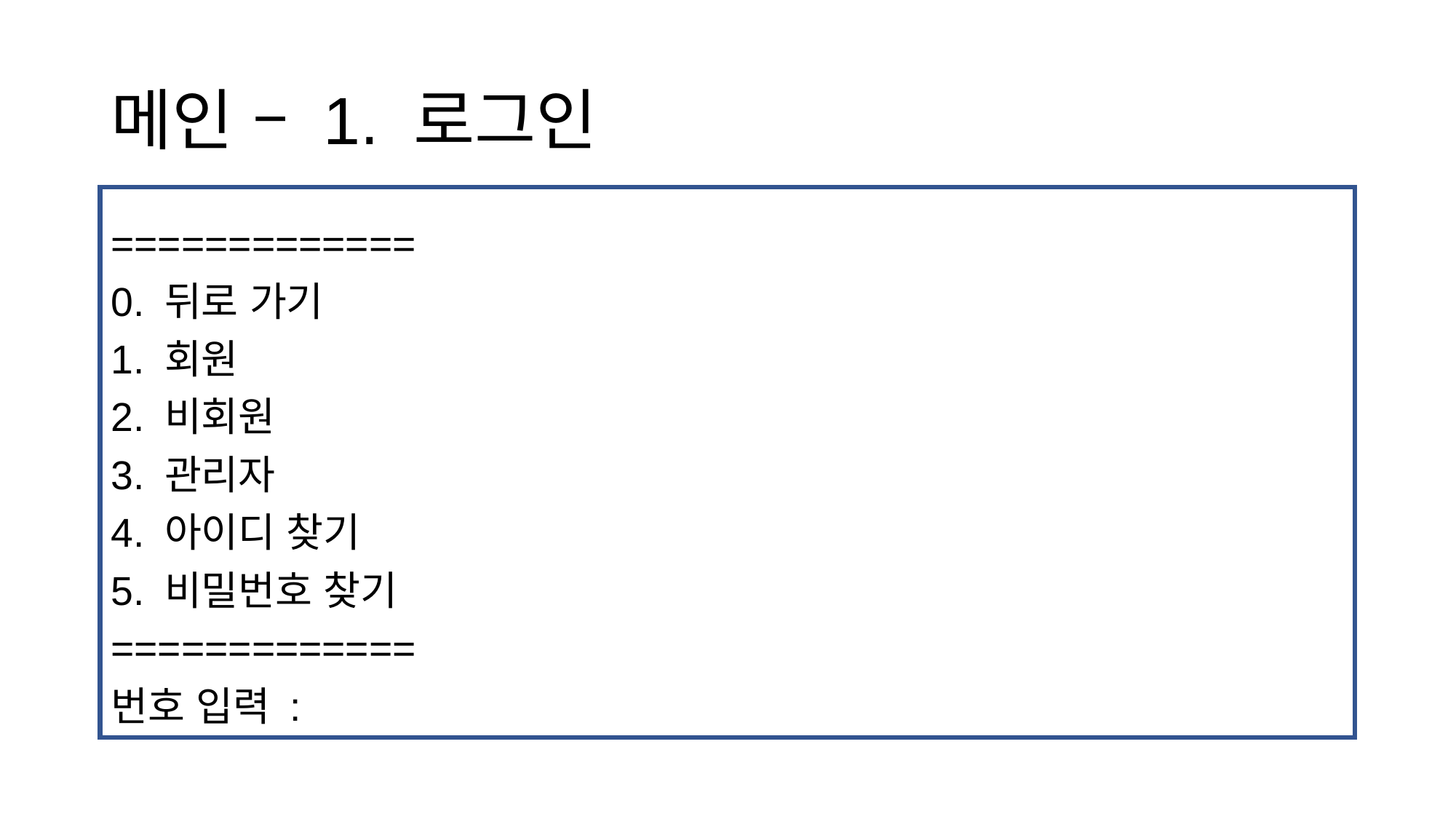

# 메인 – 1. 로그인

=============
0. 뒤로 가기
1. 회원
2. 비회원
3. 관리자
4. 아이디 찾기
5. 비밀번호 찾기
=============
번호 입력 :